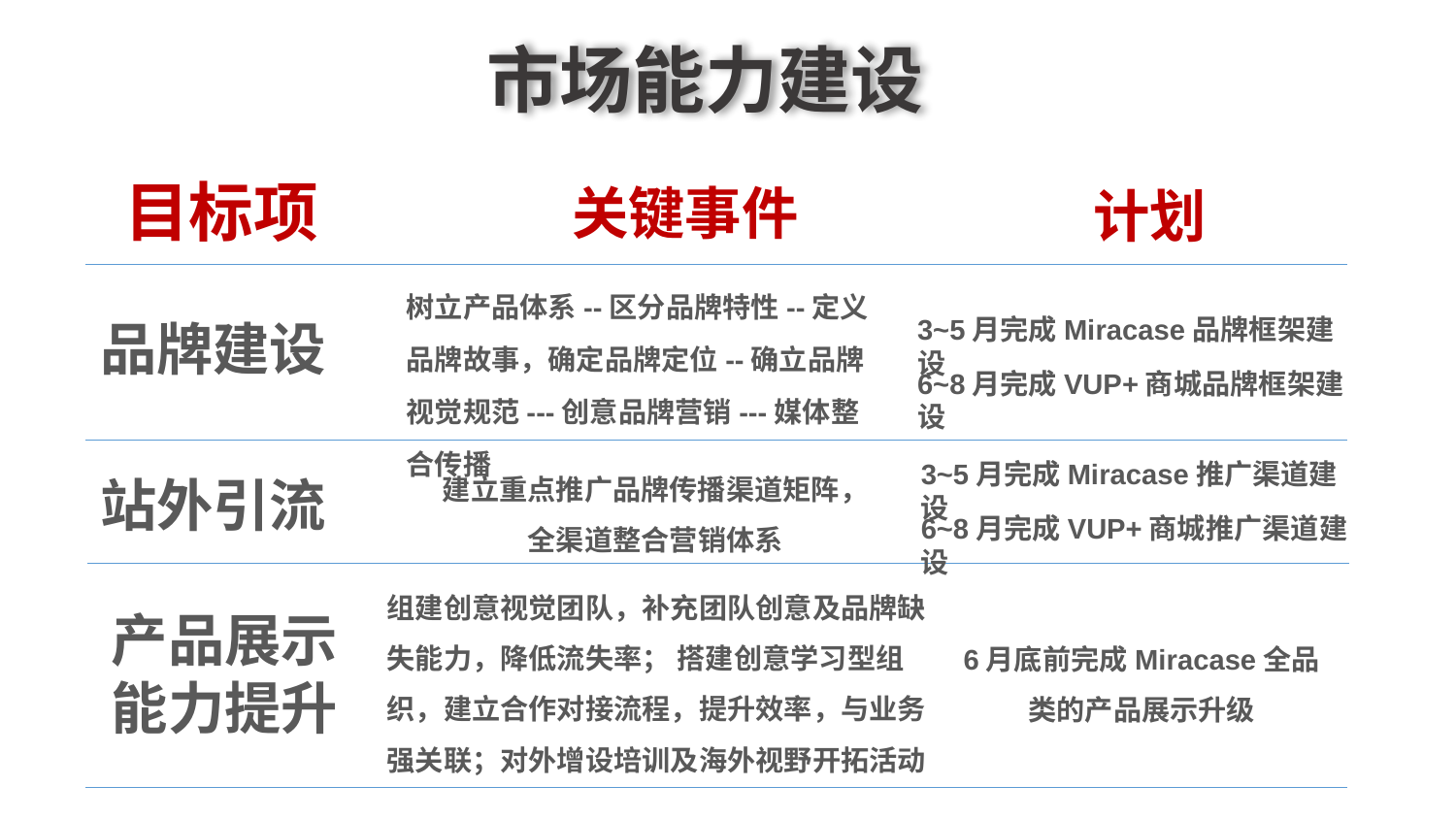

市场能力建设
关键事件
计划
目标项
树立产品体系--区分品牌特性--定义品牌故事，确定品牌定位--确立品牌视觉规范---创意品牌营销---媒体整合传播
3~5月完成Miracase品牌框架建设
品牌建设
6~8月完成VUP+商城品牌框架建设
建立重点推广品牌传播渠道矩阵，
全渠道整合营销体系
3~5月完成Miracase推广渠道建设
站外引流
6~8月完成VUP+商城推广渠道建设
组建创意视觉团队，补充团队创意及品牌缺失能力，降低流失率； 搭建创意学习型组织，建立合作对接流程，提升效率，与业务强关联；对外增设培训及海外视野开拓活动
产品展示
能力提升
6月底前完成Miracase全品类的产品展示升级